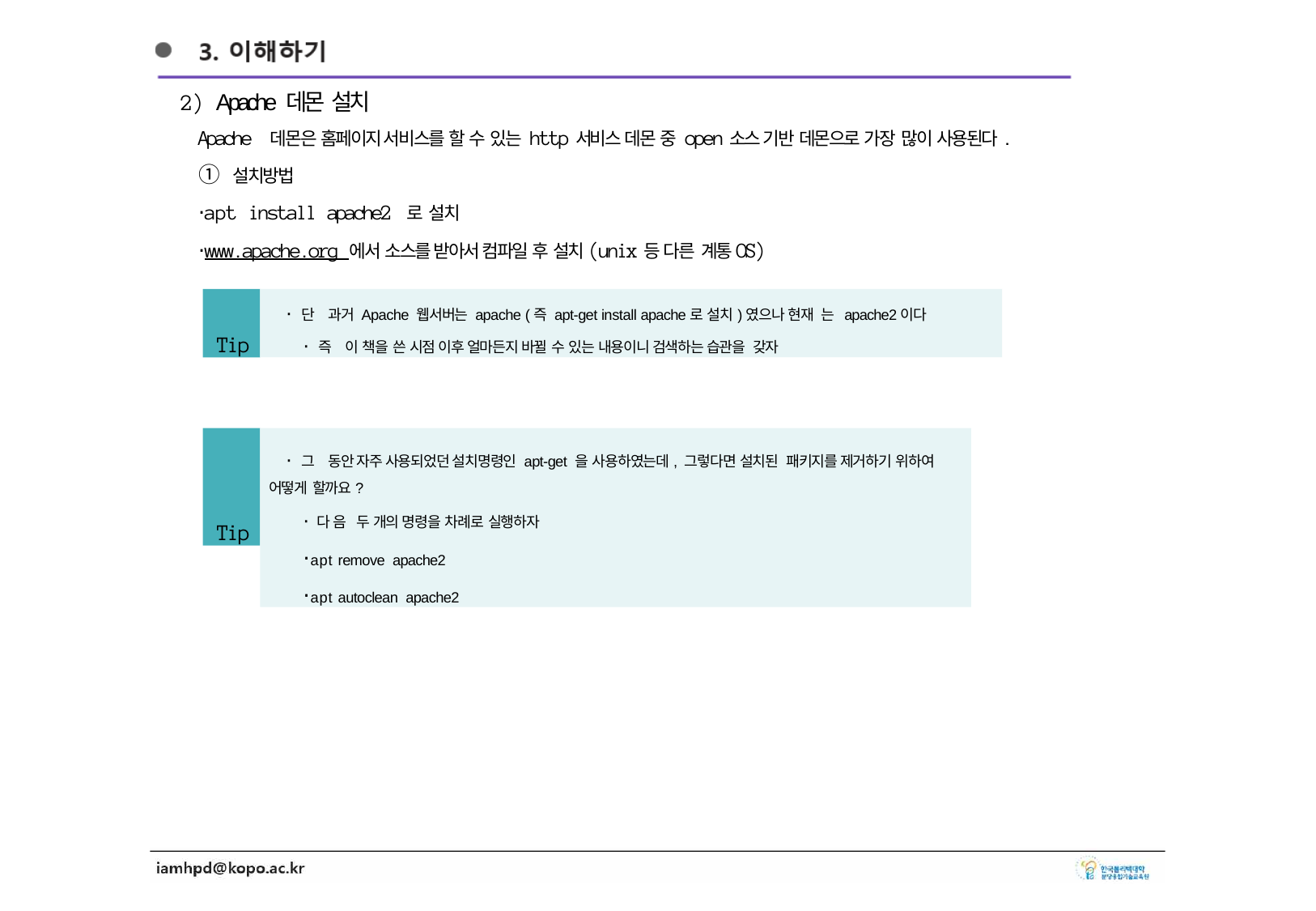

2) Apache 데몬 설치
Apache 데몬은 홈페이지 서비스를 할 수 있는 http서비스 데몬 중 open소스 기반 데몬으로 가장 많이 사용된다.
① 설치방법
∙apt install apache2 로 설치
∙www.apache.org 에서 소스를 받아서 컴파일 후 설치(unix등 다른 계통OS)
∙단 과거 Apache 웹서버는 apache (즉 apt-get install apache로 설치)였으나 현재  는 apache2이다
∙즉 이 책을 쓴 시점 이후 얼마든지 바뀔 수 있는 내용이니 검색하는 습관을 갖자

Tip

Tip
∙그 동안 자주 사용되었던 설치명령인 apt-get 을 사용하였는데, 그렇다면 설치된  패키지를 제거하기 위하여 어떻게 할까요?
∙다음 두 개의 명령을 차례로 실행하자
∙apt remove apache2
∙apt autoclean apache2